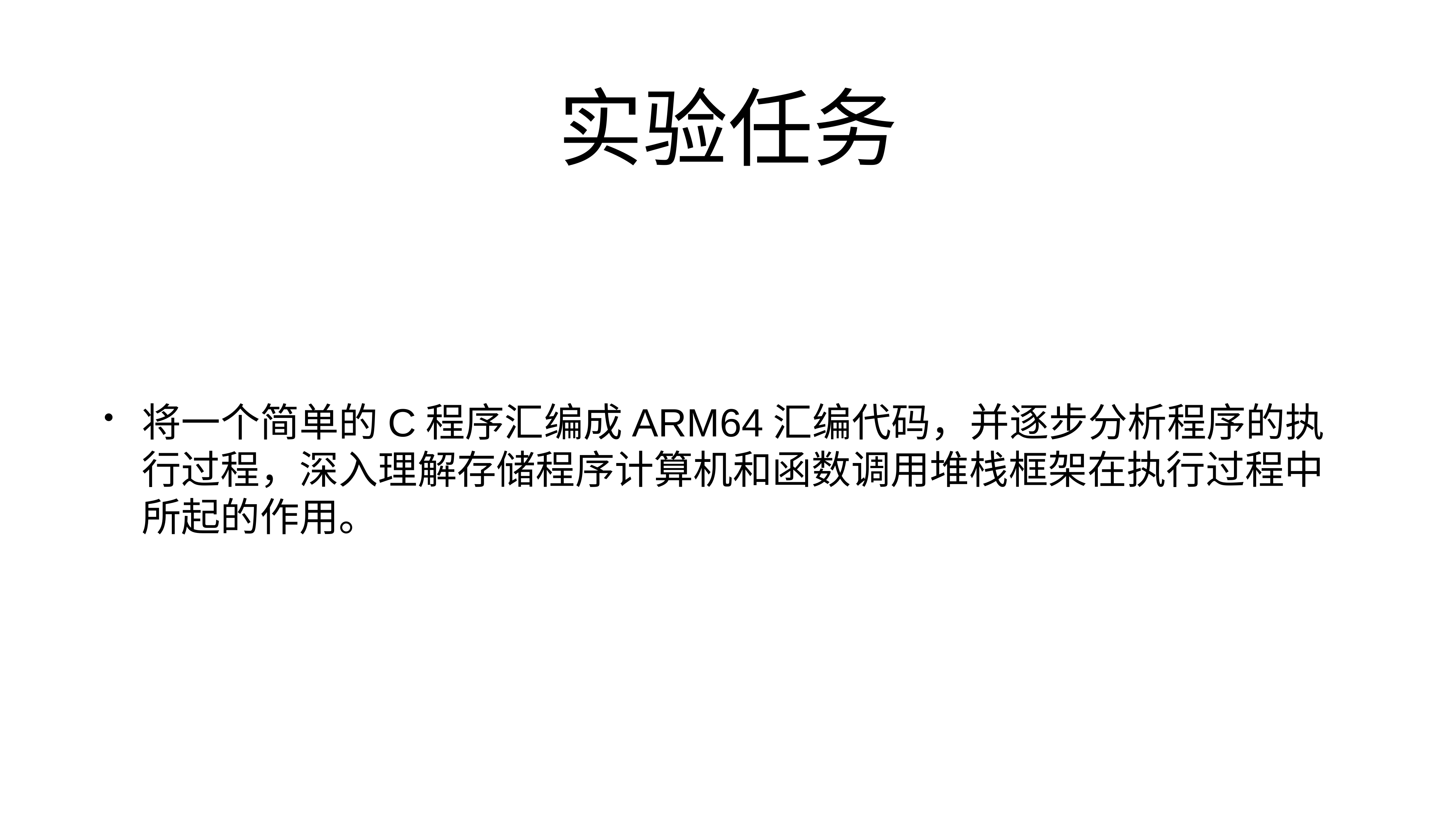

# 实验任务
将一个简单的C程序汇编成ARM64汇编代码，并逐步分析程序的执行过程，深入理解存储程序计算机和函数调用堆栈框架在执行过程中所起的作用。